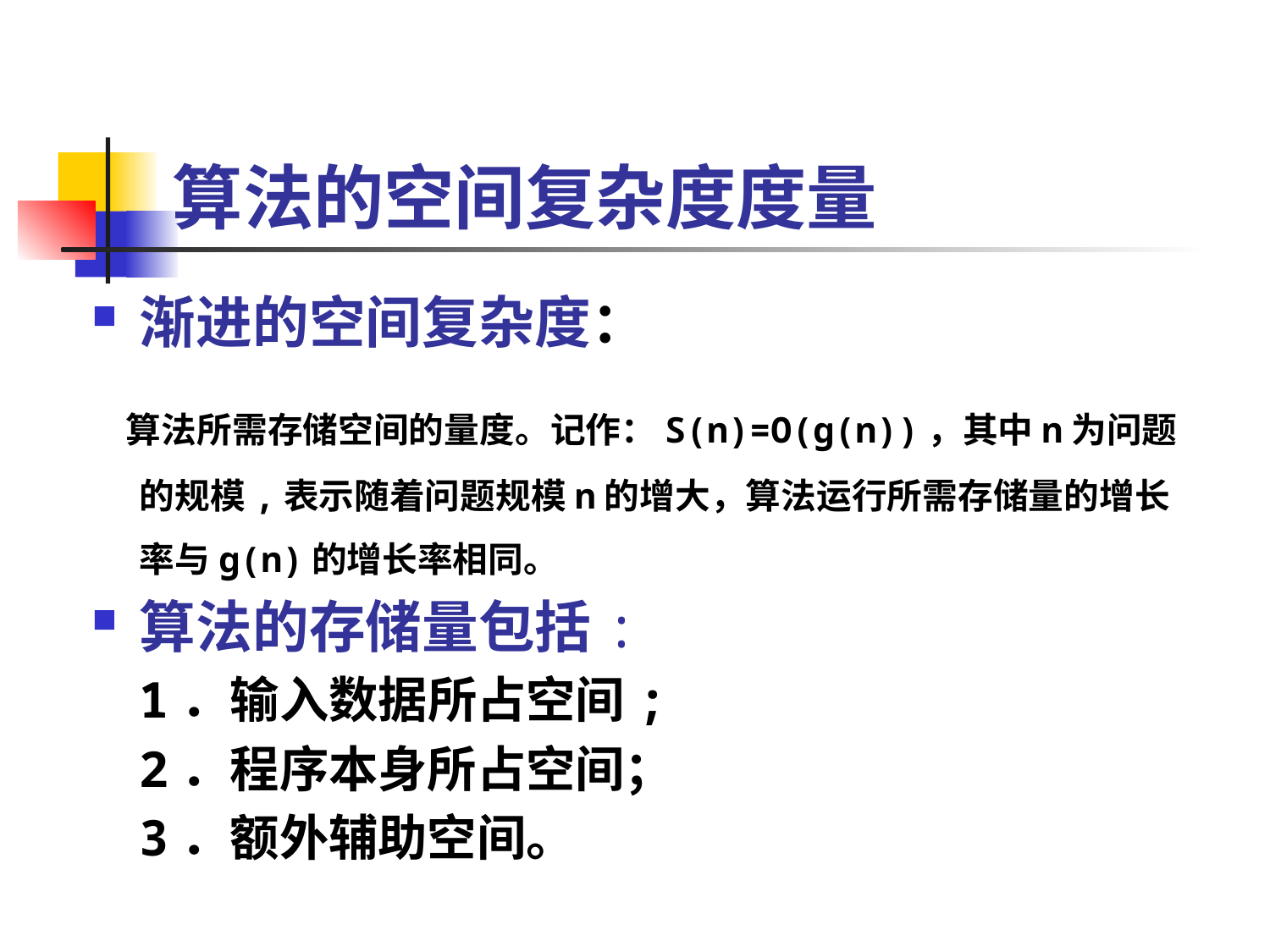

# 算法的空间复杂度度量
渐进的空间复杂度：
  算法所需存储空间的量度。记作：S(n)=O(g(n))，其中n为问题的规模,表示随着问题规模n的增大，算法运行所需存储量的增长率与g(n)的增长率相同。
算法的存储量包括:
	1．输入数据所占空间;
	2．程序本身所占空间；
	3．额外辅助空间。